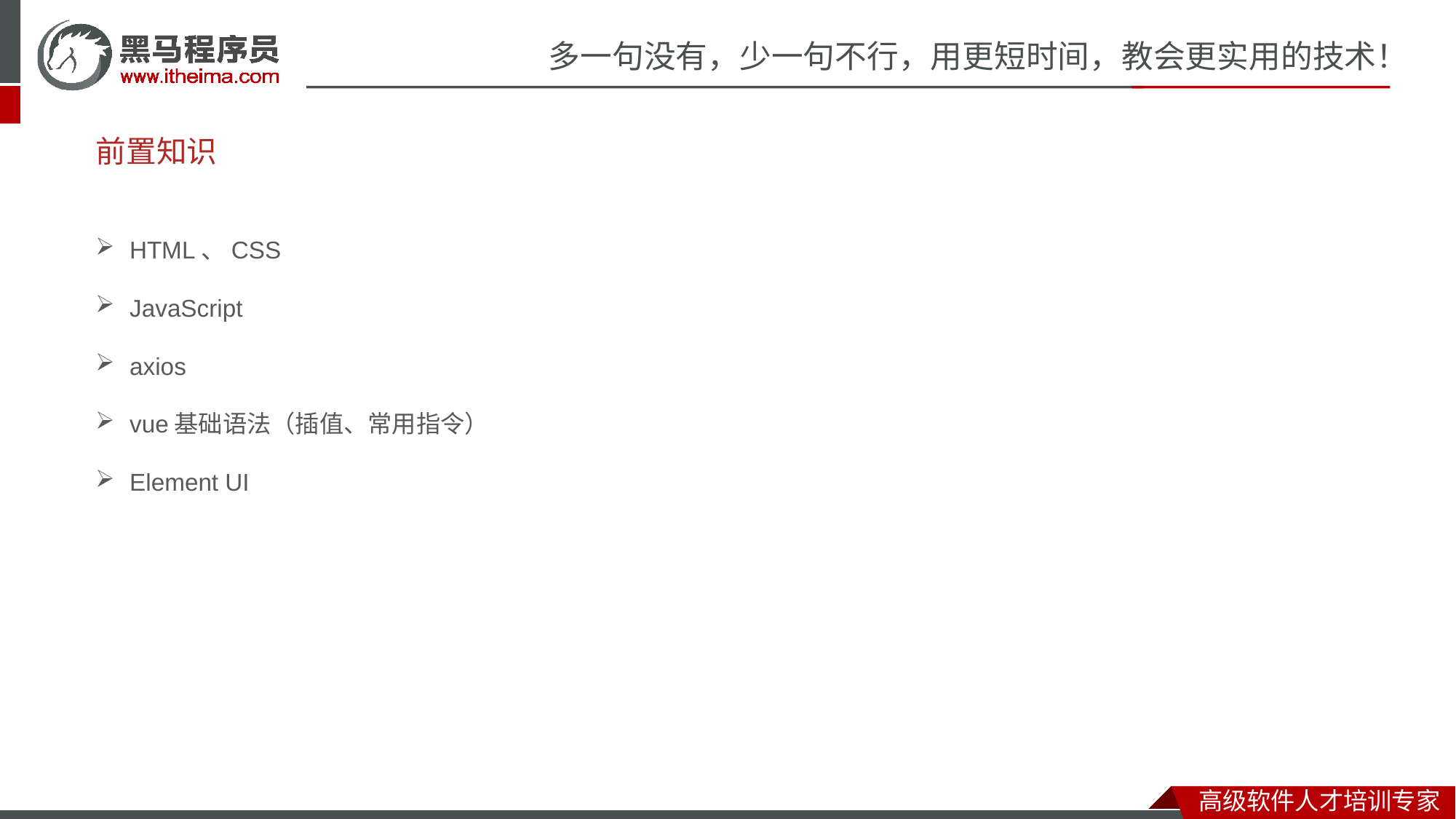

# 前置知识
HTML、CSS
JavaScript
axios
vue基础语法（插值、常用指令）
Element UI